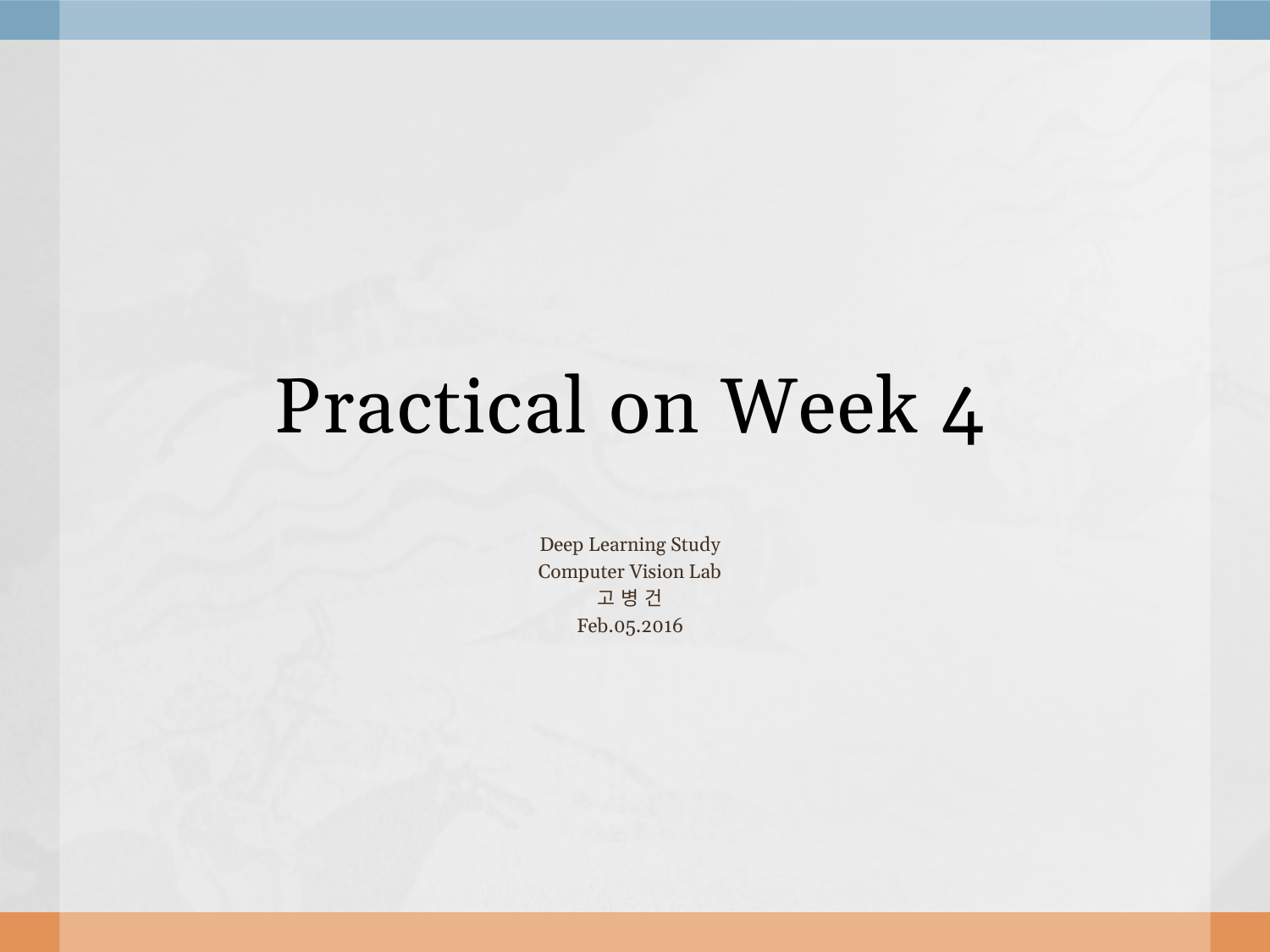

# Practical on Week 4
Deep Learning Study
Computer Vision Lab
고 병 건
Feb.05.2016